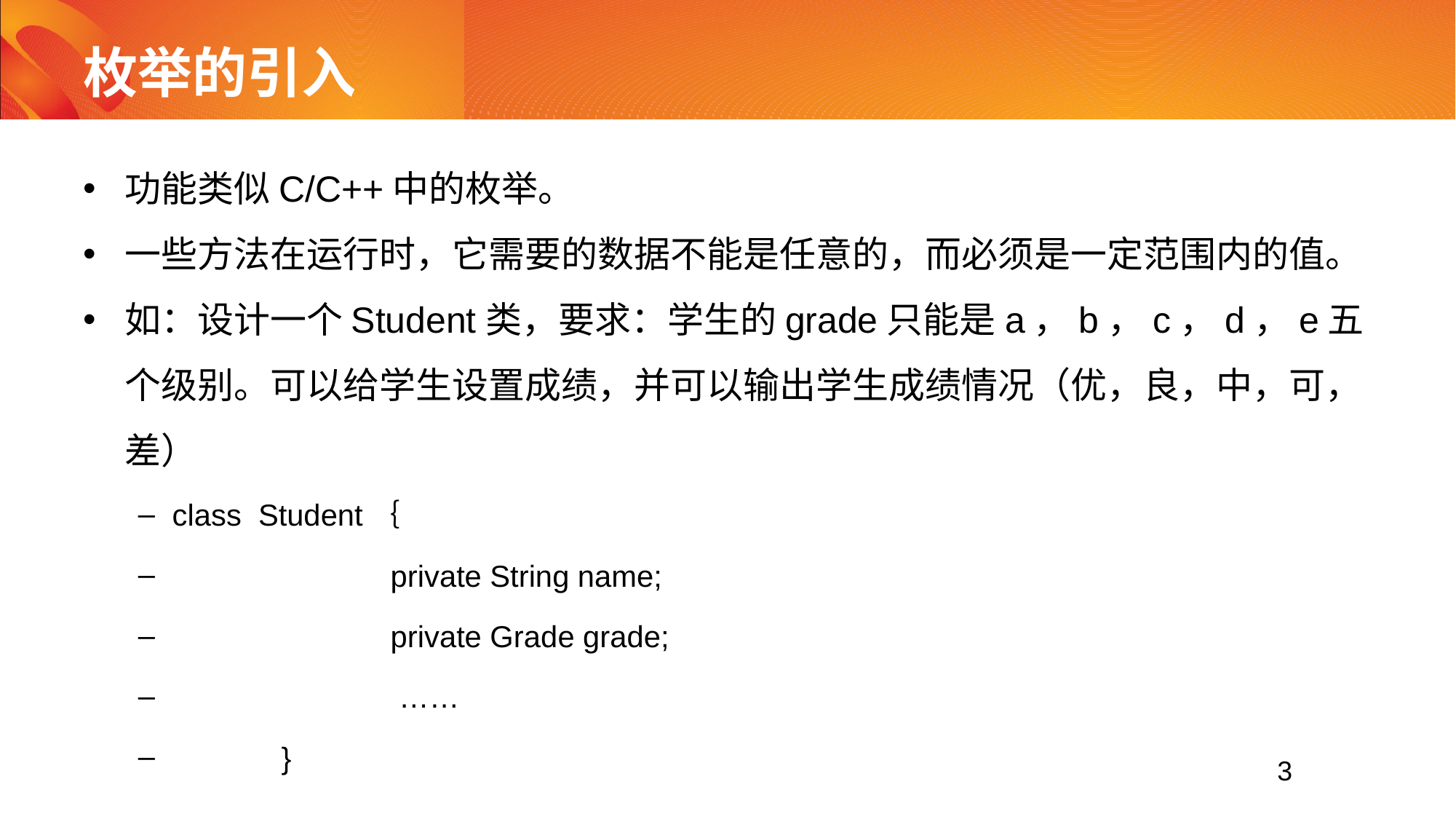

# 枚举的引入
功能类似C/C++中的枚举。
一些方法在运行时，它需要的数据不能是任意的，而必须是一定范围内的值。
如：设计一个Student类，要求：学生的grade只能是a，b，c，d，e五个级别。可以给学生设置成绩，并可以输出学生成绩情况（优，良，中，可，差）
class  Student｛
   		private String name;
   		private Grade grade;
  		 ……
	}